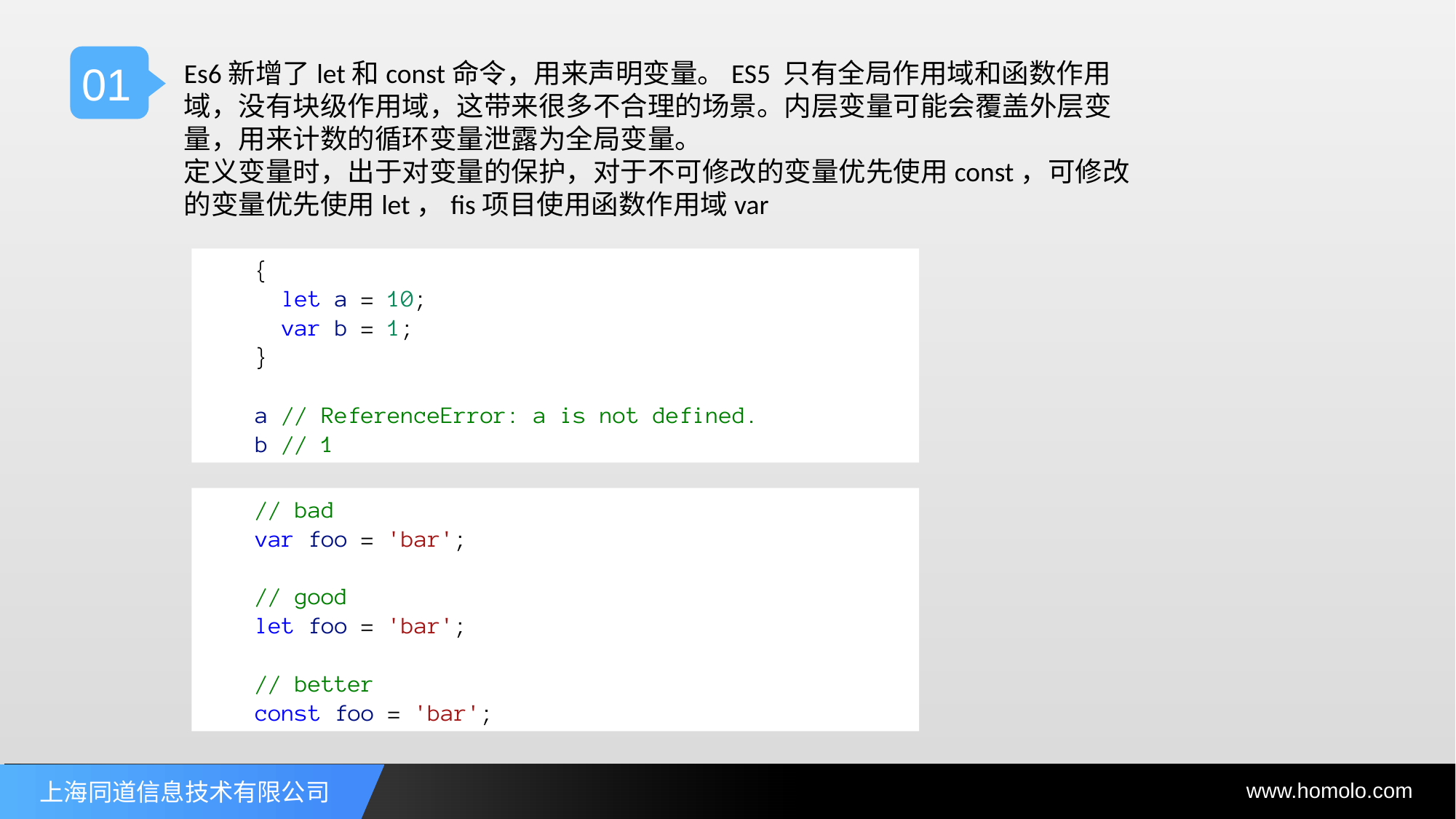

01
Es6新增了let和const命令，用来声明变量。ES5 只有全局作用域和函数作用域，没有块级作用域，这带来很多不合理的场景。内层变量可能会覆盖外层变量，用来计数的循环变量泄露为全局变量。
定义变量时，出于对变量的保护，对于不可修改的变量优先使用const，可修改的变量优先使用let，fis项目使用函数作用域var
    {
      let a = 10;
      var b = 1;
    }
    a // ReferenceError: a is not defined.
    b // 1
    // bad
    var foo = 'bar';
    // good
    let foo = 'bar';
    // better
    const foo = 'bar';